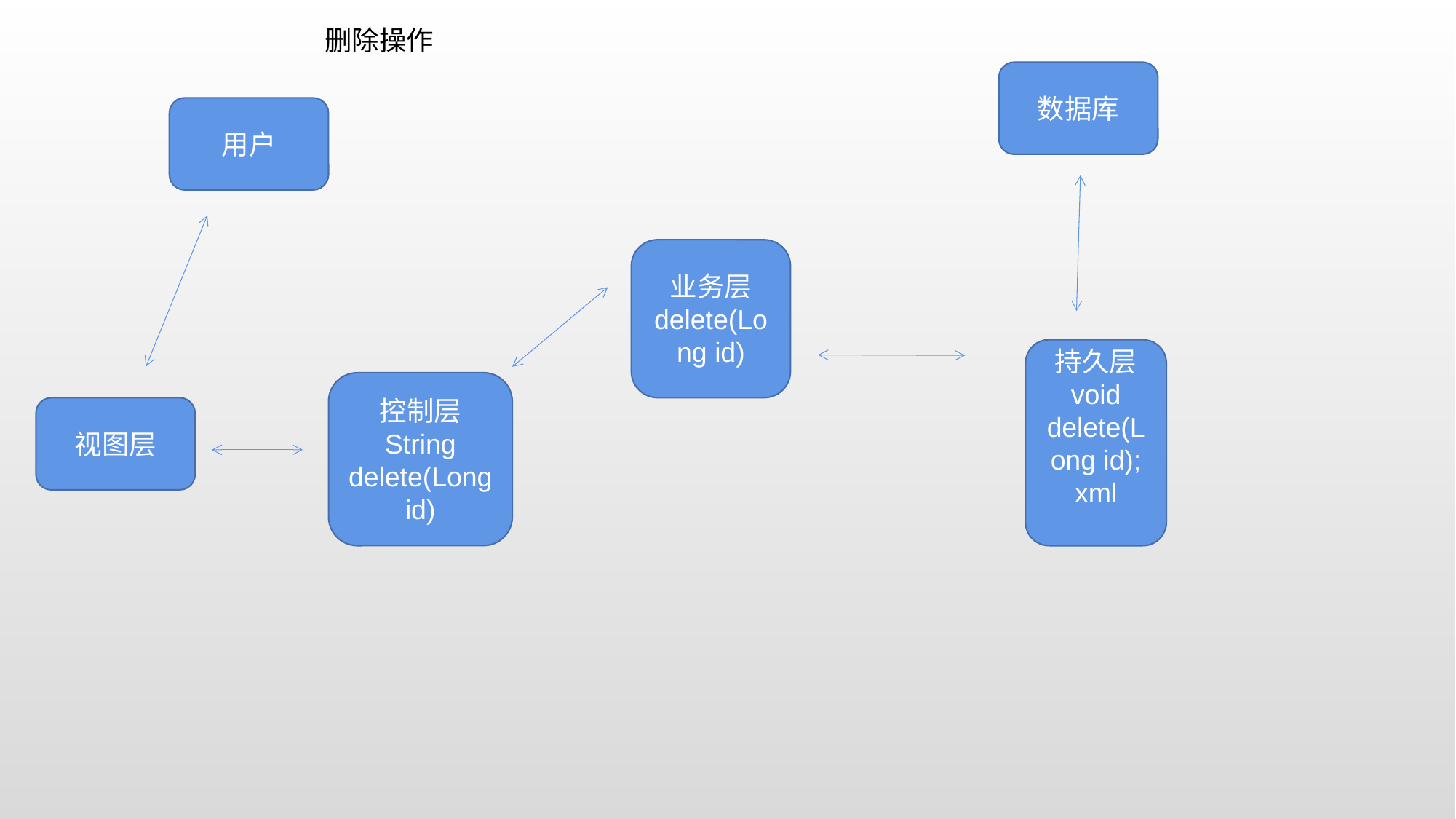

删除操作
数据库
用户
业务层
delete(Long id)
持久层
void delete(Long id);
xml

控制层
String delete(Long id)
视图层